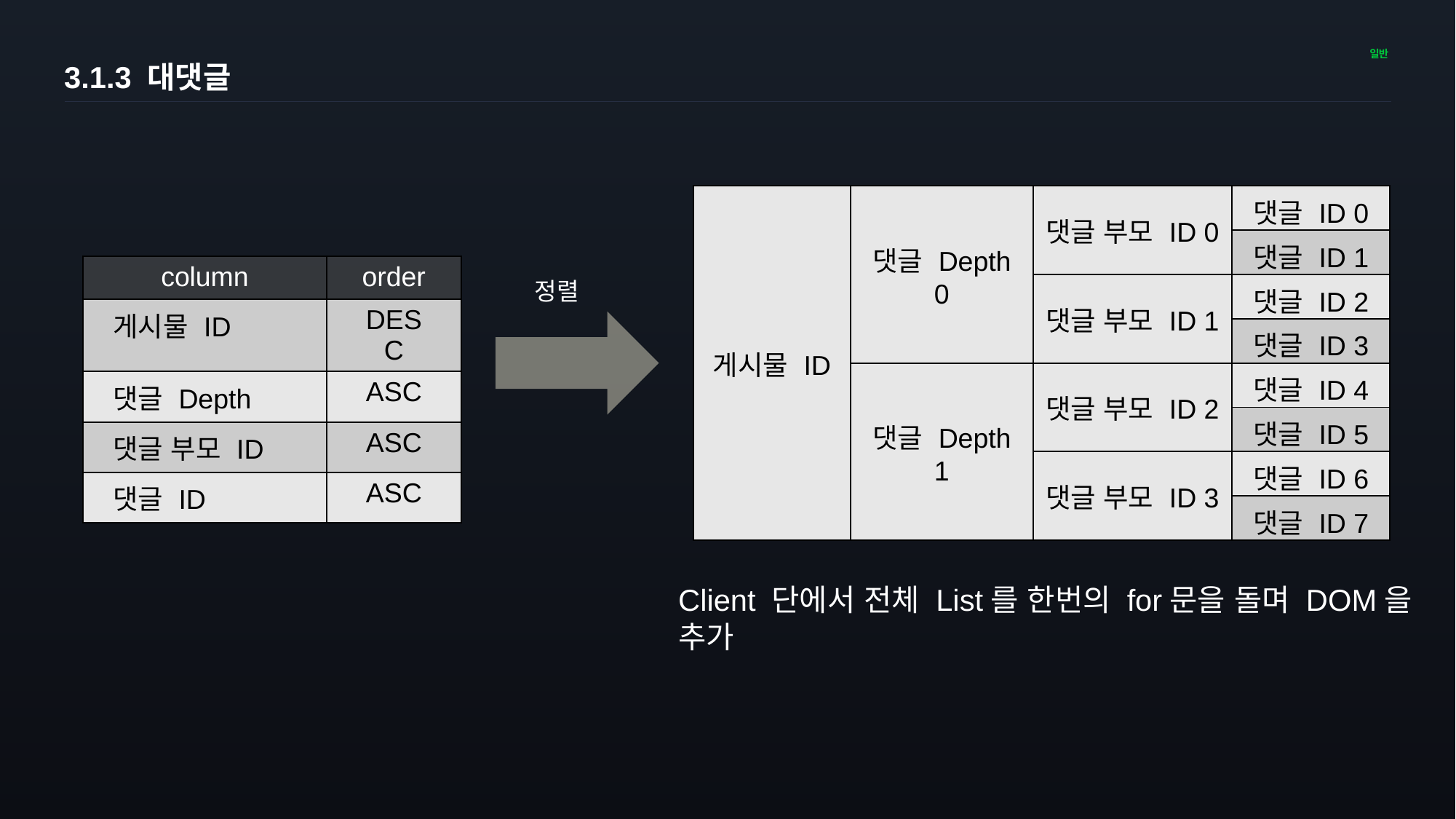

# 3.1.3 대댓글
| 게시물 ID | 댓글 Depth 0 | 댓글 부모 ID 0 | 댓글 ID 0 |
| --- | --- | --- | --- |
|  |  |  | 댓글 ID 1 |
|  |  | 댓글 부모 ID 1 | 댓글 ID 2 |
|  |  |  | 댓글 ID 3 |
|  | 댓글 Depth 1 | 댓글 부모 ID 2 | 댓글 ID 4 |
|  |  |  | 댓글 ID 5 |
|  |  | 댓글 부모 ID 3 | 댓글 ID 6 |
|  |  |  | 댓글 ID 7 |
| column | order |
| --- | --- |
| 게시물 ID | DESC |
| 댓글 Depth | ASC |
| 댓글 부모 ID | ASC |
| 댓글 ID | ASC |
정렬

Client 단에서 전체 List를 한번의 for문을 돌며 DOM을 추가